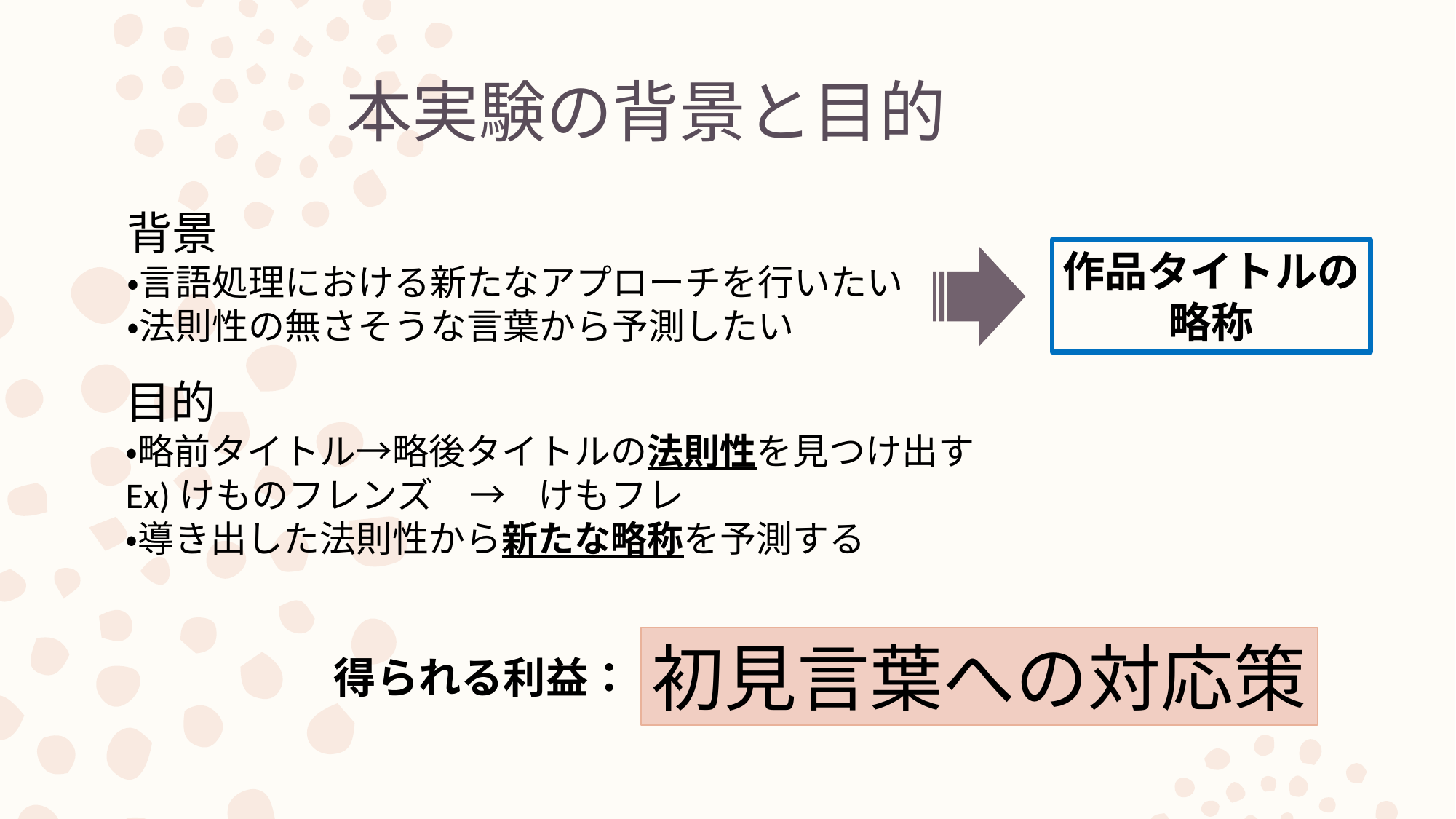

本実験の背景と目的
背景
・言語処理における新たなアプローチを行いたい
・法則性の無さそうな言葉から予測したい
作品タイトルの
略称

目的
・略前タイトル→略後タイトルの法則性を見つけ出す
Ex)けものフレンズ　→    けもフレ
・導き出した法則性から新たな略称を予測する
初見言葉への対応策
得られる利益：